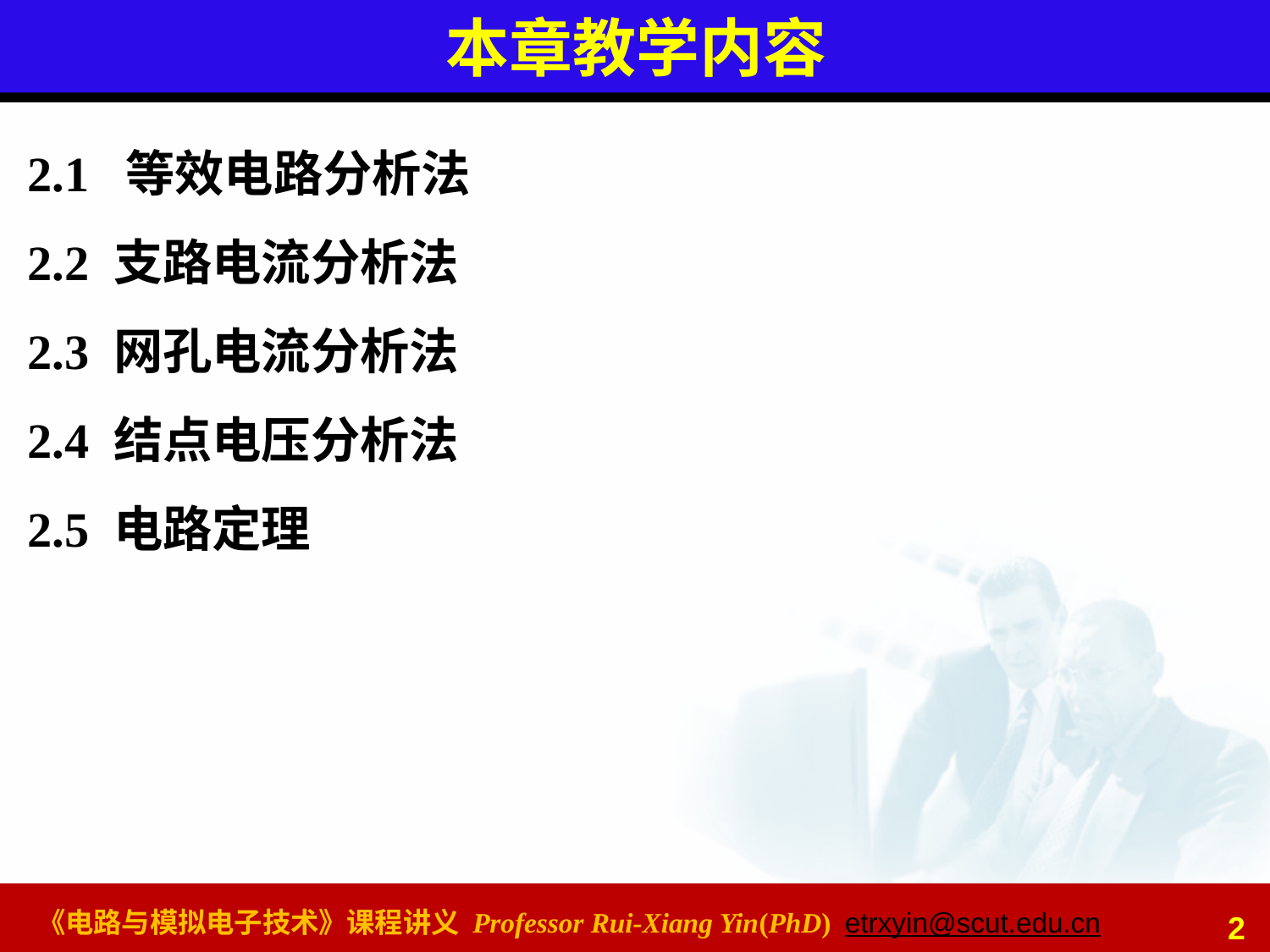

# 本章教学内容
2.1  等效电路分析法
2.2 支路电流分析法
2.3 网孔电流分析法
2.4 结点电压分析法
2.5 电路定理
2